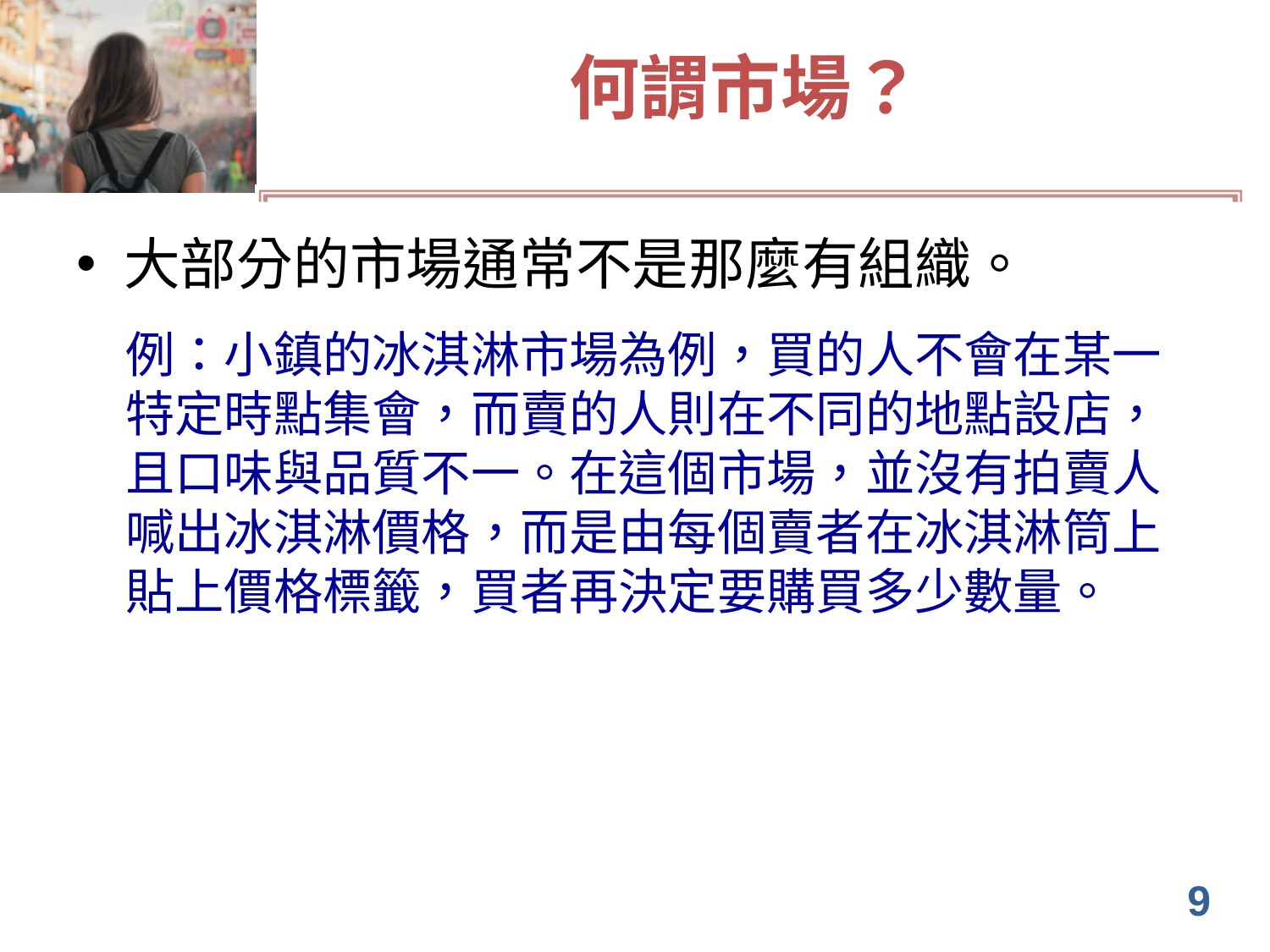

# 何謂市場？
大部分的市場通常不是那麼有組織。

例：小鎮的冰淇淋市場為例，買的人不會在某一特定時點集會，而賣的人則在不同的地點設店，且口味與品質不一。在這個市場，並沒有拍賣人喊出冰淇淋價格，而是由每個賣者在冰淇淋筒上貼上價格標籤，買者再決定要購買多少數量。
9